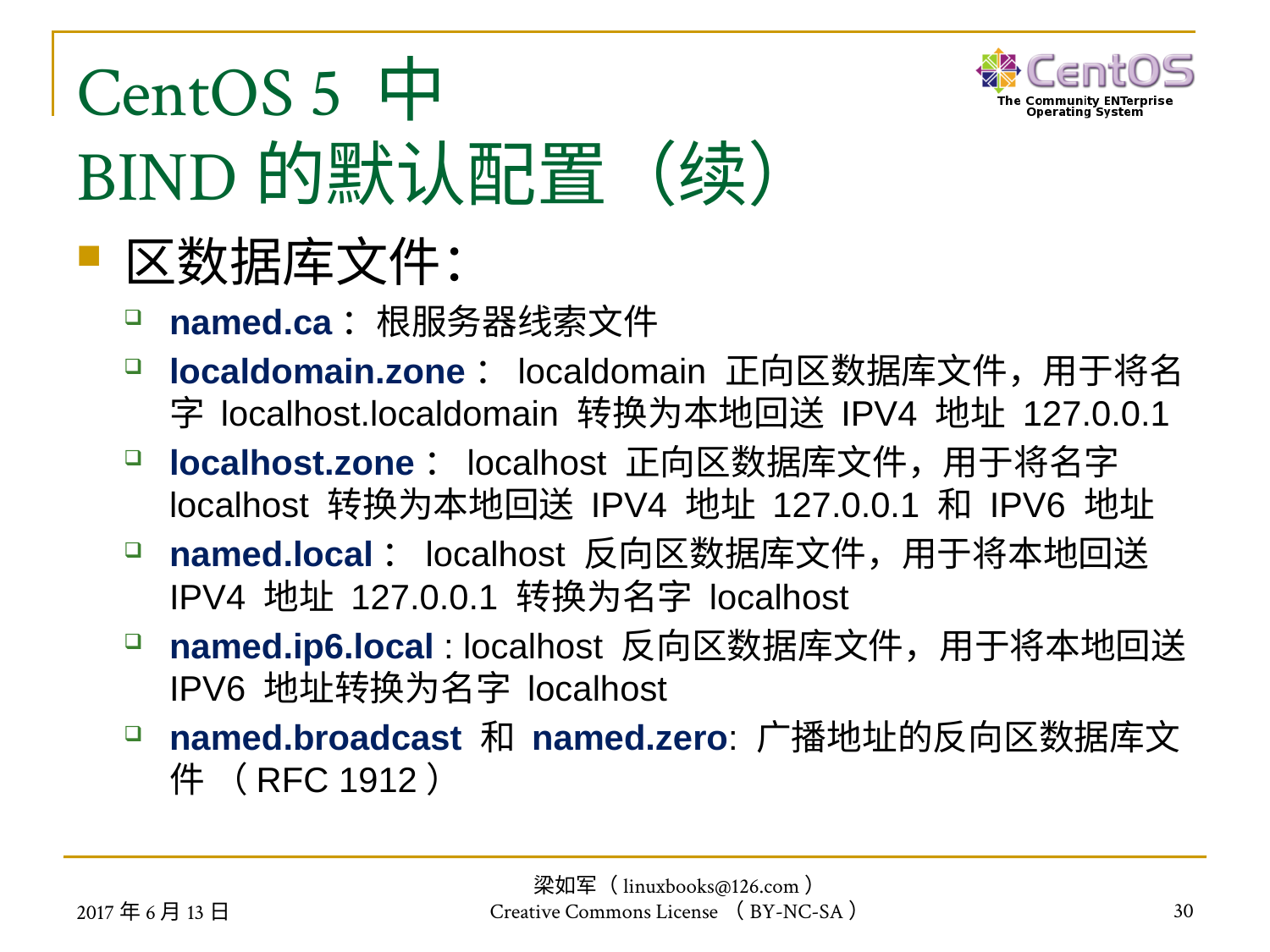

# CentOS 5 中 BIND的默认配置（续）
区数据库文件：
named.ca：根服务器线索文件
localdomain.zone：localdomain 正向区数据库文件，用于将名字 localhost.localdomain 转换为本地回送 IPV4 地址 127.0.0.1
localhost.zone：localhost 正向区数据库文件，用于将名字 localhost 转换为本地回送 IPV4 地址 127.0.0.1 和 IPV6 地址
named.local：localhost 反向区数据库文件，用于将本地回送 IPV4 地址 127.0.0.1 转换为名字 localhost
named.ip6.local : localhost 反向区数据库文件，用于将本地回送 IPV6 地址转换为名字 localhost
named.broadcast 和 named.zero: 广播地址的反向区数据库文件 （RFC 1912）

梁如军（linuxbooks@126.com）
Creative Commons License（BY-NC-SA）
2017年6月13日
30